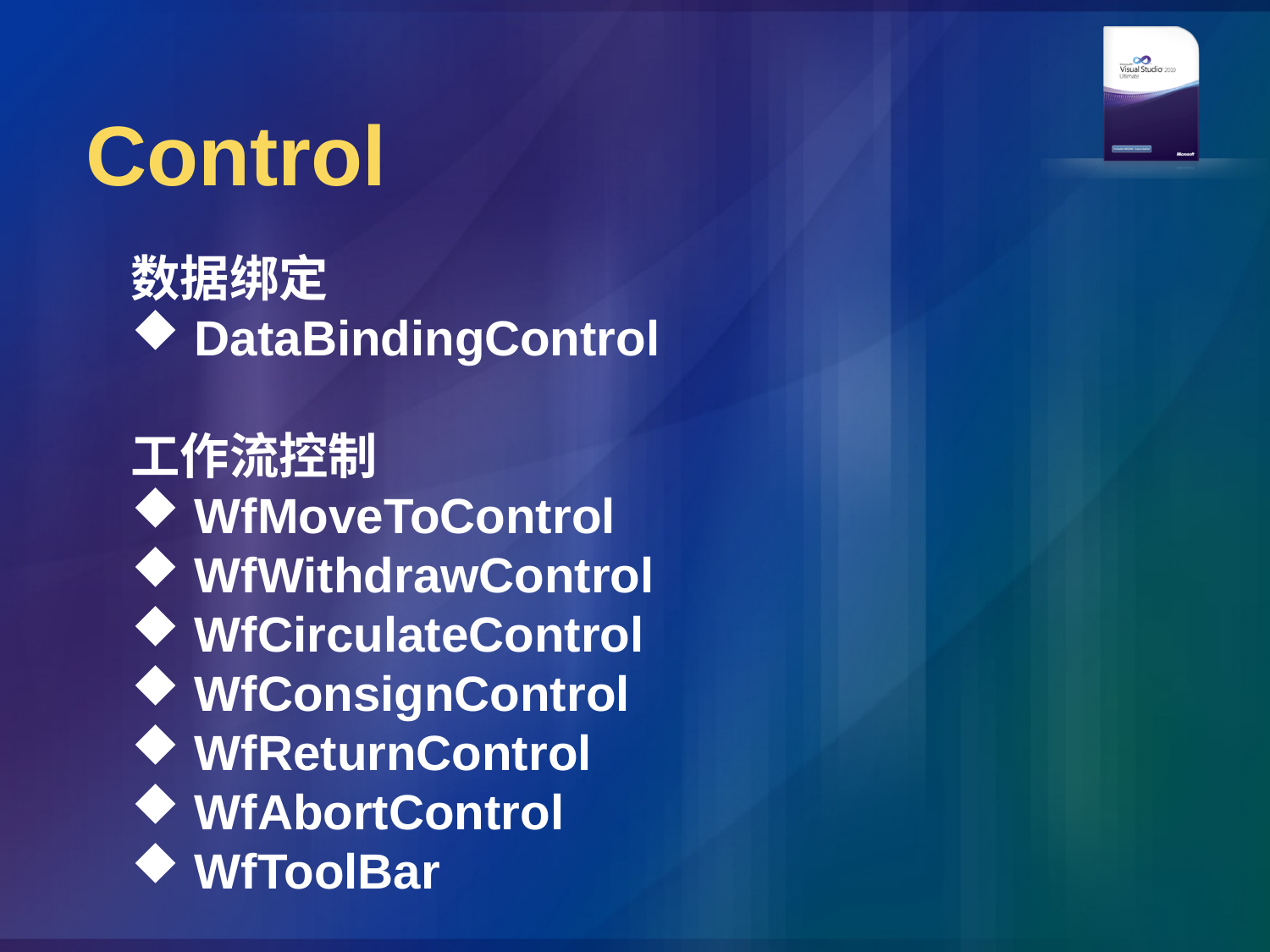

# Control
数据绑定
DataBindingControl

工作流控制
WfMoveToControl
WfWithdrawControl
WfCirculateControl
WfConsignControl
WfReturnControl
WfAbortControl
WfToolBar